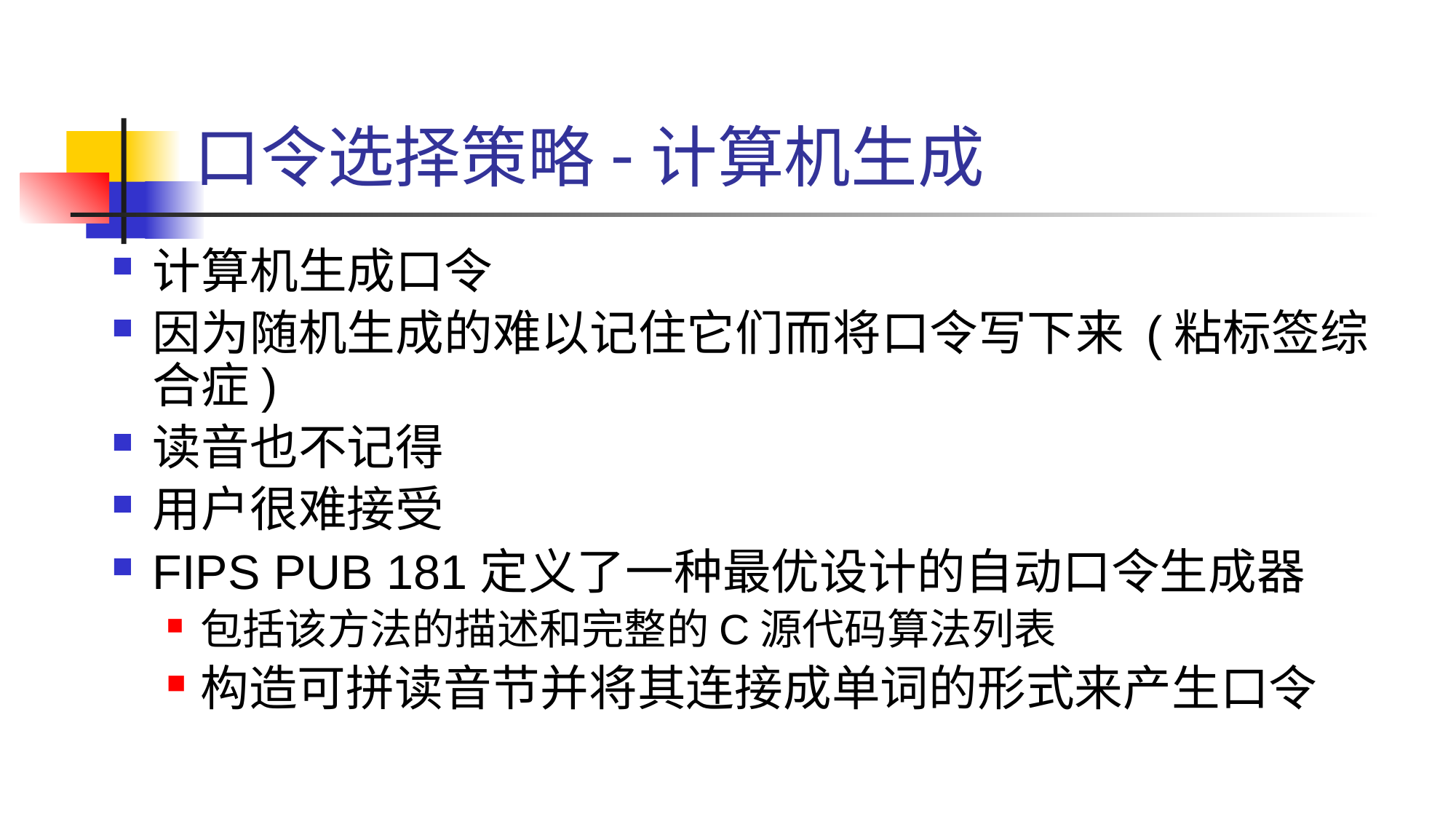

# 口令选择策略-计算机生成
计算机生成口令
因为随机生成的难以记住它们而将口令写下来 (粘标签综合症)
读音也不记得
用户很难接受
FIPS PUB 181定义了一种最优设计的自动口令生成器
包括该方法的描述和完整的C源代码算法列表
构造可拼读音节并将其连接成单词的形式来产生口令